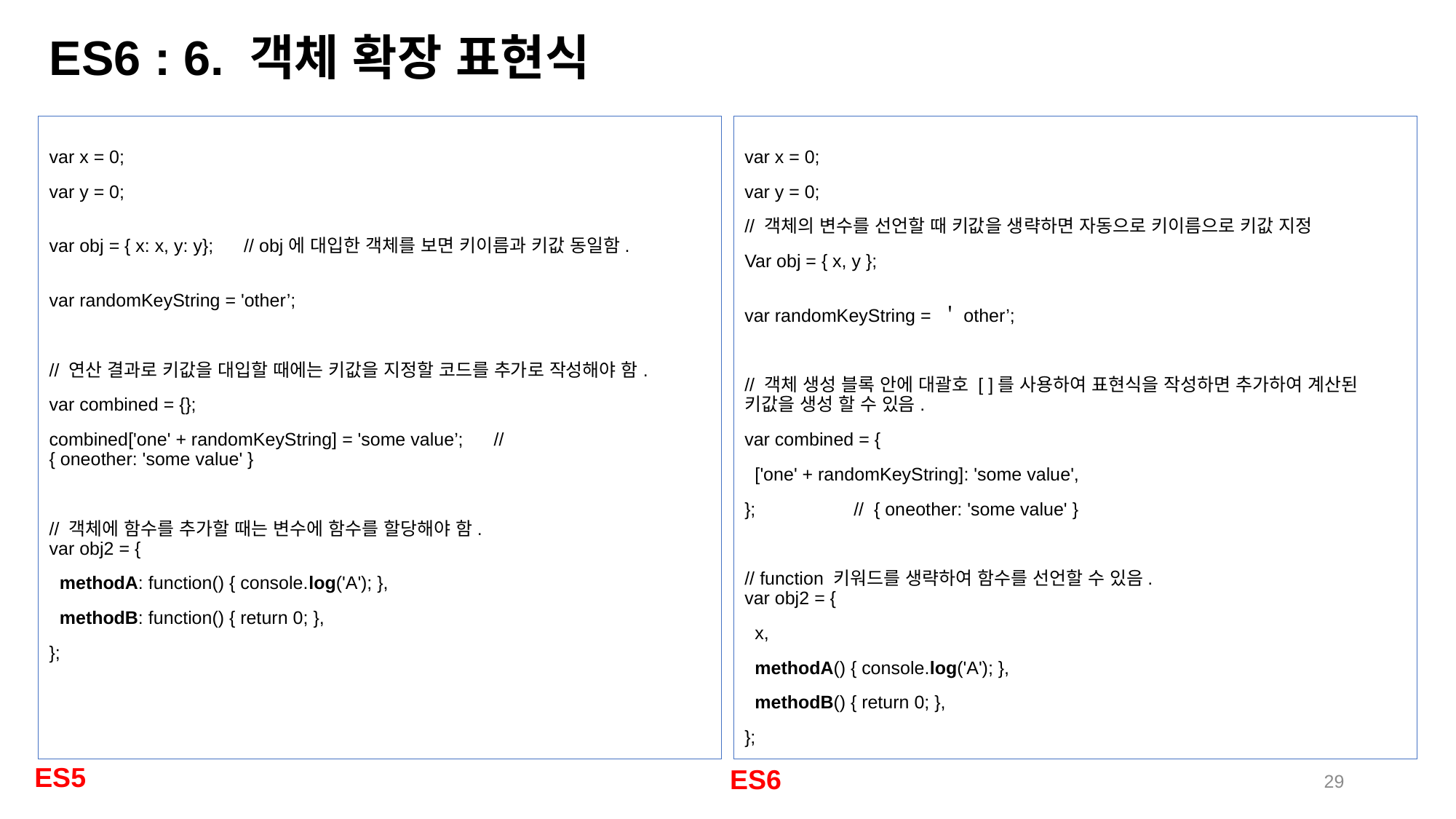

# ES6 : 6. 객체 확장 표현식

var x = 0;
var y = 0;
var obj = { x: x, y: y};      // obj에 대입한 객체를 보면 키이름과 키값 동일함.
var randomKeyString = 'other’;

// 연산 결과로 키값을 대입할 때에는 키값을 지정할 코드를 추가로 작성해야 함.
var combined = {};
combined['one' + randomKeyString] = 'some value’;      //  { oneother: 'some value' }

// 객체에 함수를 추가할 때는 변수에 함수를 할당해야 함.
var obj2 = {
  methodA: function() { console.log('A'); },
  methodB: function() { return 0; },
};

var x = 0;
var y = 0;
// 객체의 변수를 선언할 때 키값을 생략하면 자동으로 키이름으로 키값 지정
Var obj = { x, y };
var randomKeyString = ＇other’;

// 객체 생성 블록 안에 대괄호 [ ]를 사용하여 표현식을 작성하면 추가하여 계산된 키값을 생성 할 수 있음.
var combined = {
  ['one' + randomKeyString]: 'some value',
}; 	//  { oneother: 'some value' }

// function 키워드를 생략하여 함수를 선언할 수 있음.
var obj2 = {
  x,
  methodA() { console.log('A'); },
  methodB() { return 0; },
};
ES5
ES6
29